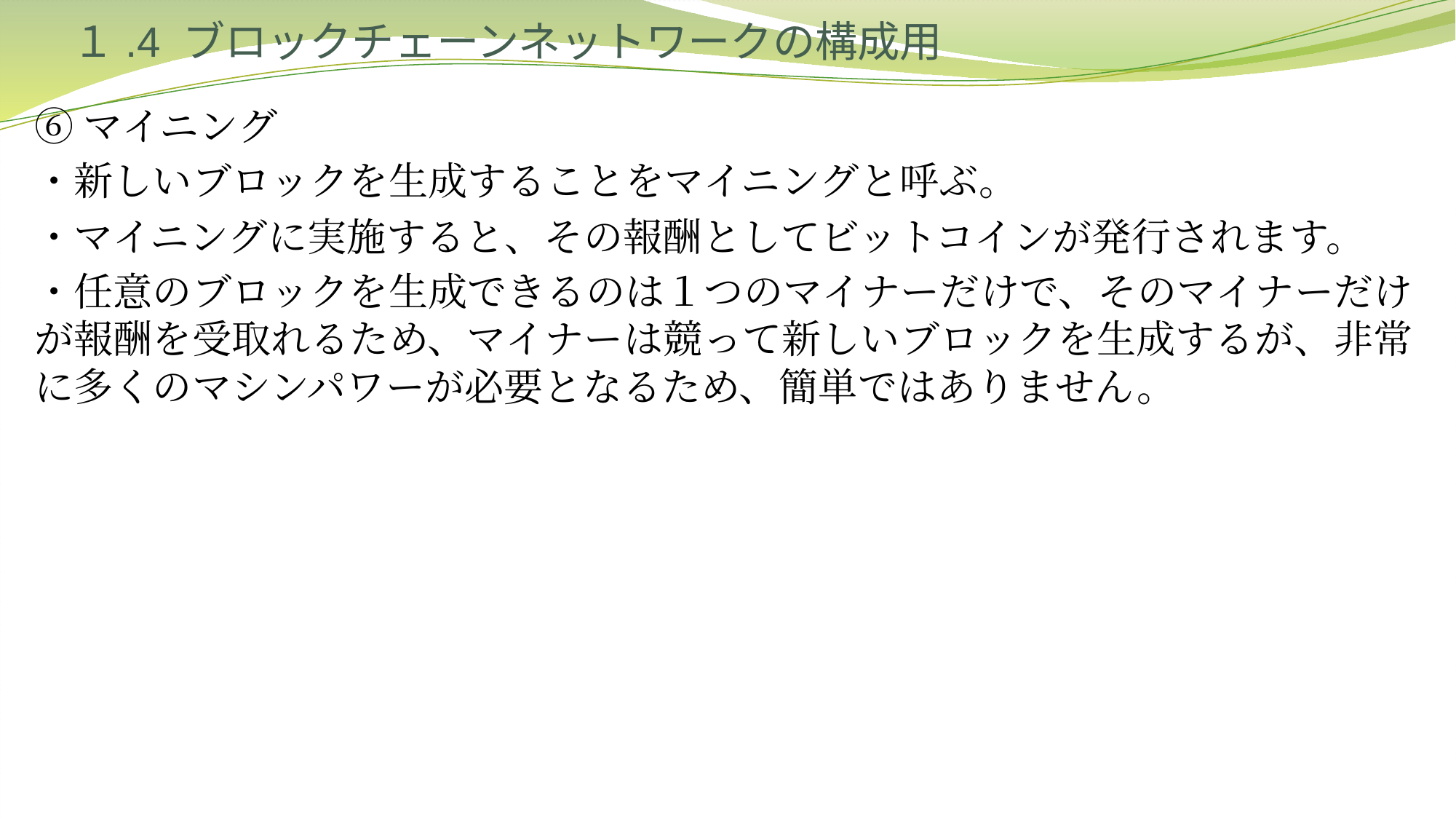

# １.4 ブロックチェーンネットワークの構成用
⑥マイニング
・新しいブロックを生成することをマイニングと呼ぶ。
・マイニングに実施すると、その報酬としてビットコインが発行されます。
・任意のブロックを生成できるのは１つのマイナーだけで、そのマイナーだけが報酬を受取れるため、マイナーは競って新しいブロックを生成するが、非常に多くのマシンパワーが必要となるため、簡単ではありません。